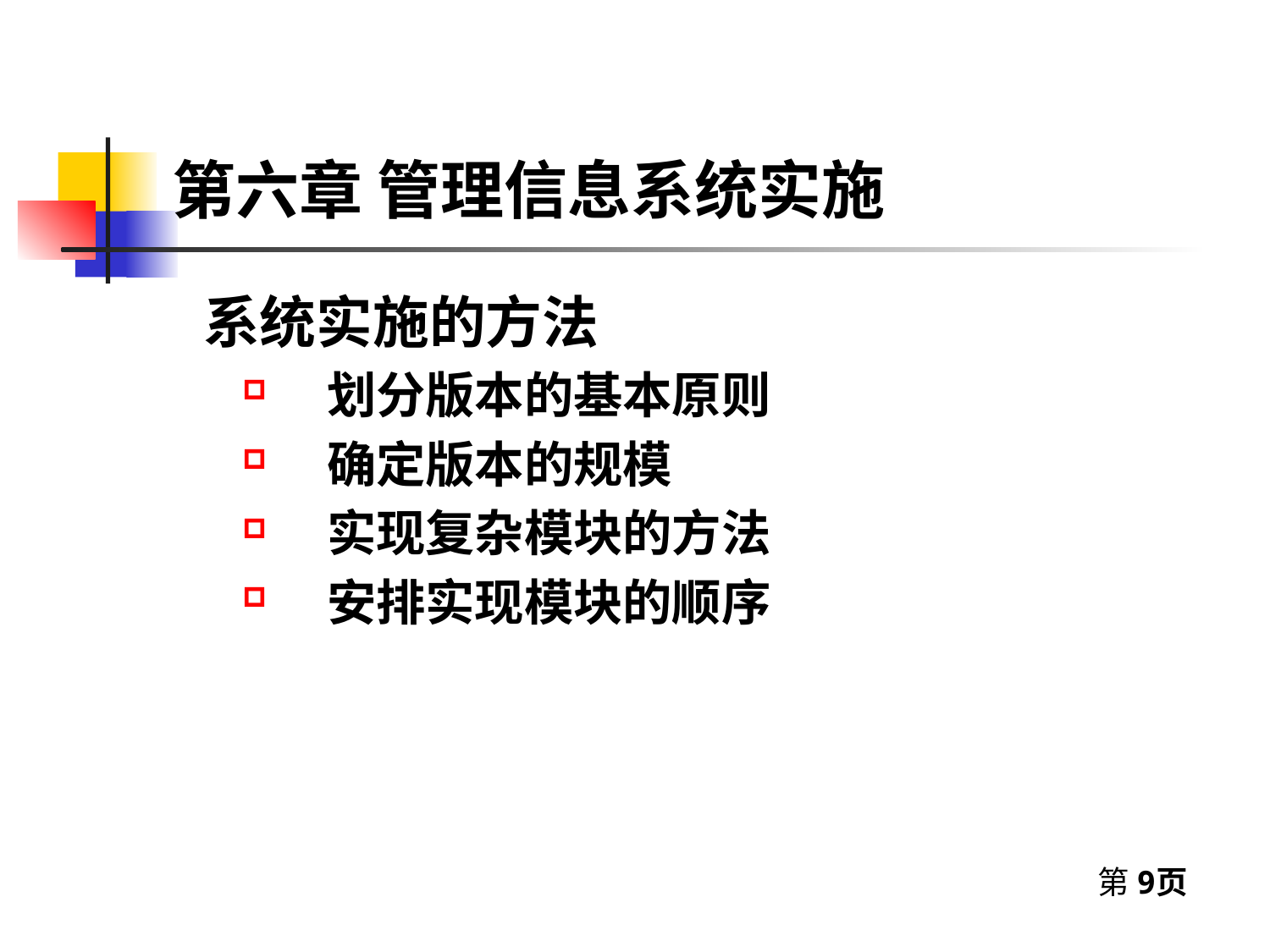

# 第六章 管理信息系统实施
 系统实施的方法
划分版本的基本原则
确定版本的规模
实现复杂模块的方法
安排实现模块的顺序